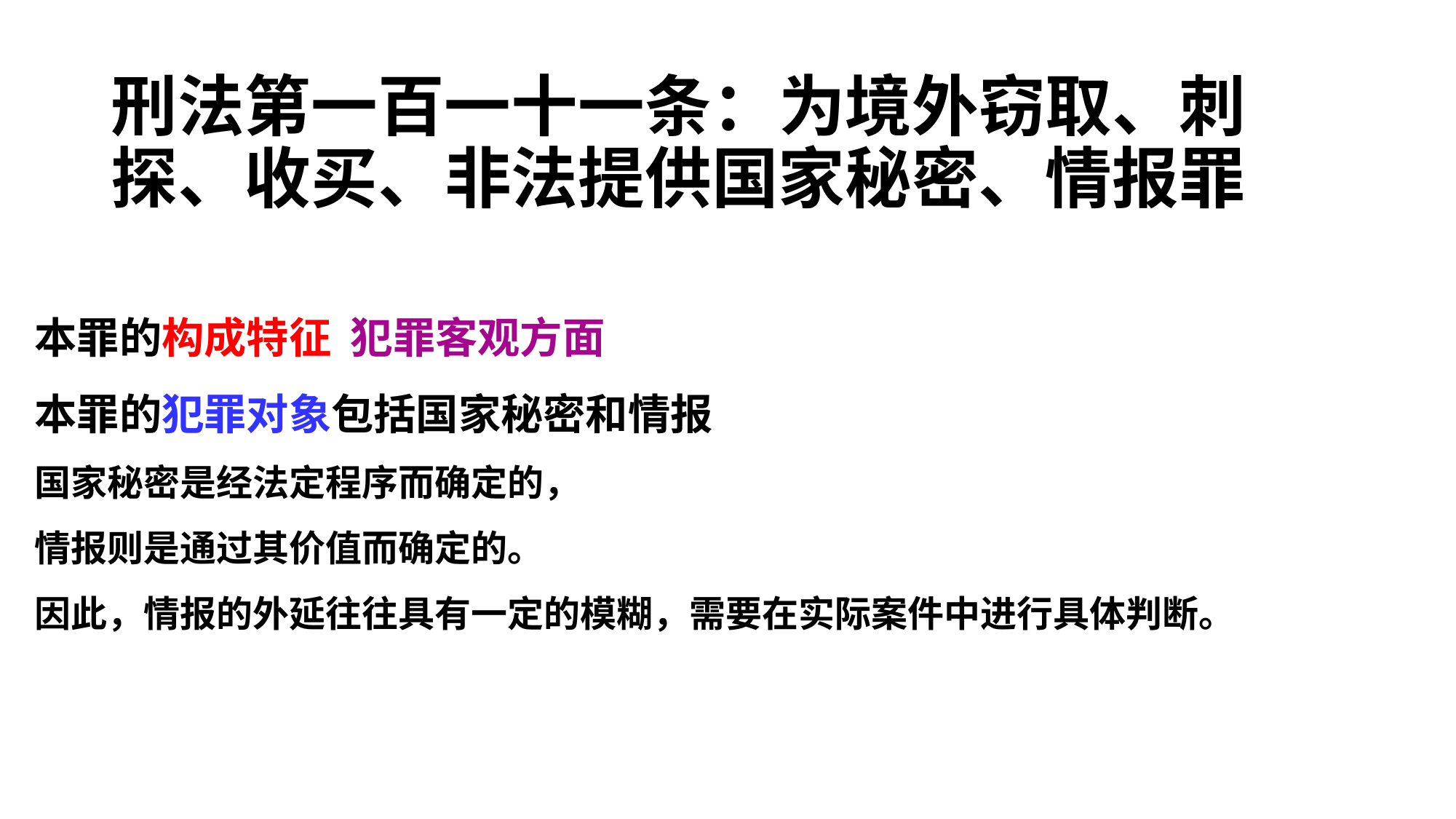

# 刑法第一百一十一条：为境外窃取、刺 探、收买、非法提供国家秘密、情报罪
本罪的构成特征  犯罪客观方面
本罪的犯罪对象包括国家秘密和情报
国家秘密是经法定程序而确定的，
情报则是通过其价值而确定的。
因此，情报的外延往往具有一定的模糊，需要在实际案件中进行具体判断。